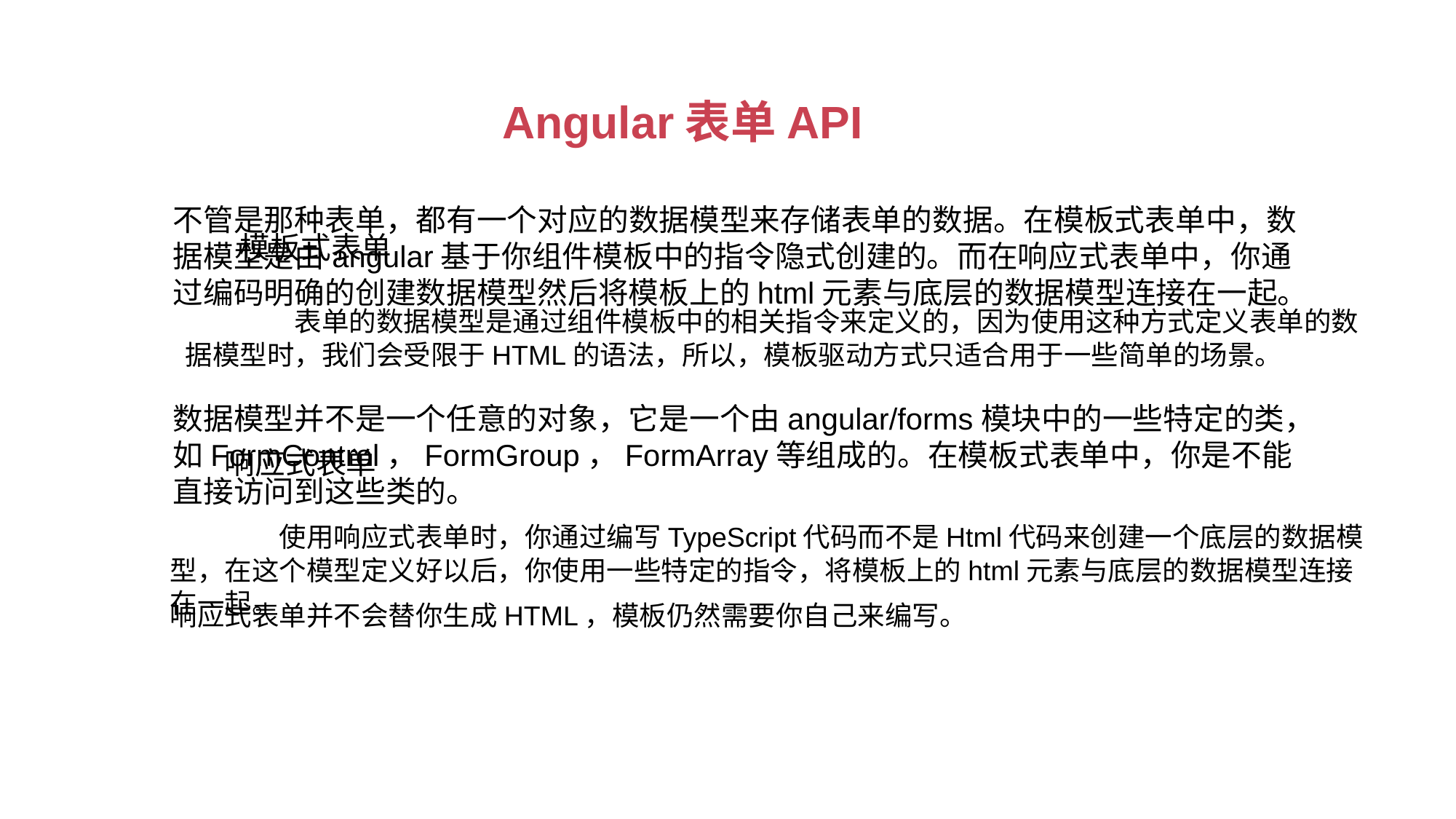

Angular表单API
不管是那种表单，都有一个对应的数据模型来存储表单的数据。在模板式表单中，数据模型是由angular基于你组件模板中的指令隐式创建的。而在响应式表单中，你通过编码明确的创建数据模型然后将模板上的html元素与底层的数据模型连接在一起。
模板式表单

	表单的数据模型是通过组件模板中的相关指令来定义的，因为使用这种方式定义表单的数据模型时，我们会受限于HTML的语法，所以，模板驱动方式只适合用于一些简单的场景。
数据模型并不是一个任意的对象，它是一个由angular/forms模块中的一些特定的类，如FormControl，FormGroup，FormArray等组成的。在模板式表单中，你是不能直接访问到这些类的。
响应式表单

	使用响应式表单时，你通过编写TypeScript代码而不是Html代码来创建一个底层的数据模型，在这个模型定义好以后，你使用一些特定的指令，将模板上的html元素与底层的数据模型连接在一起。
响应式表单并不会替你生成HTML，模板仍然需要你自己来编写。